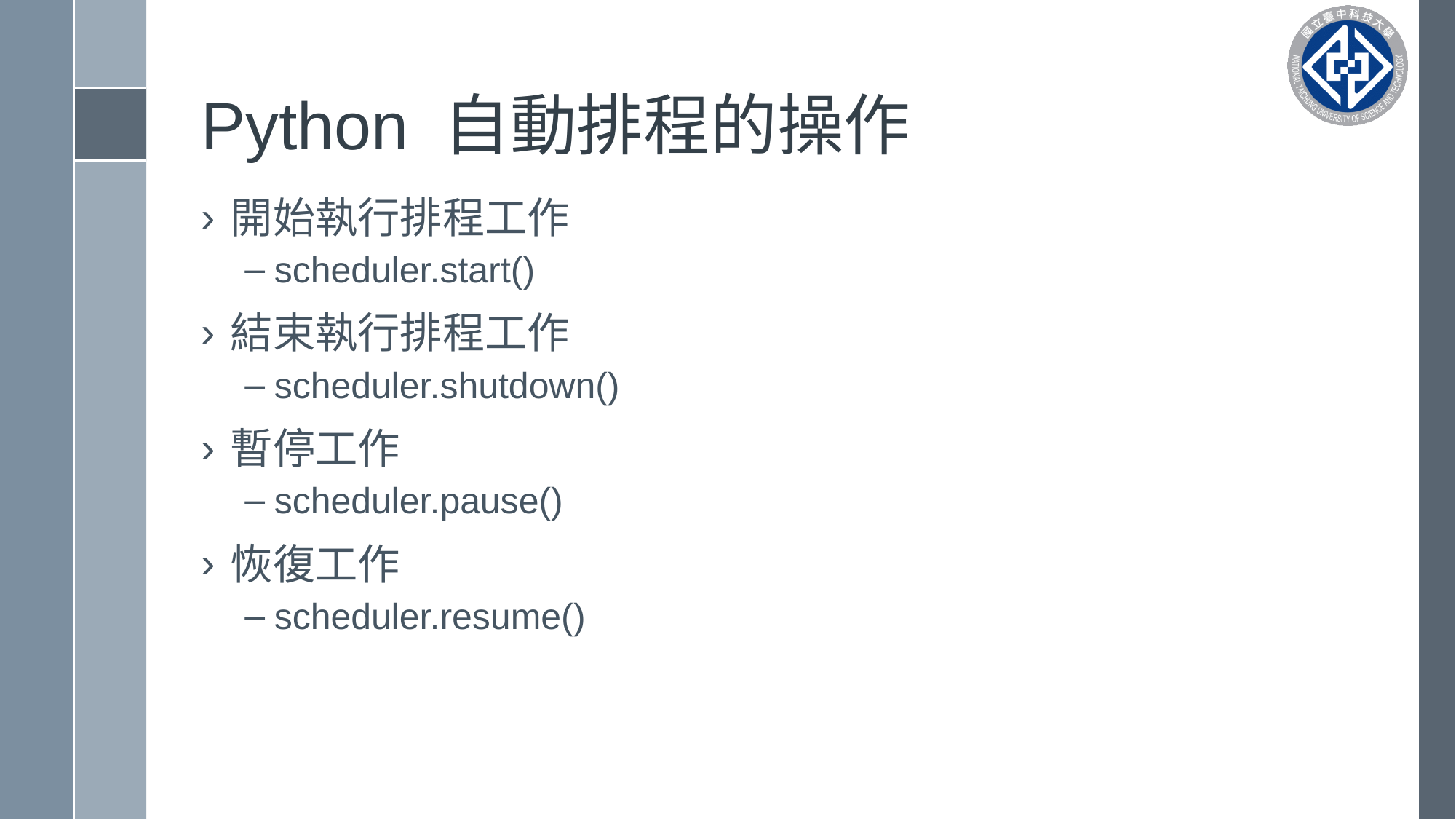

# Python 自動排程的操作
開始執行排程工作
scheduler.start()
結束執行排程工作
scheduler.shutdown()
暫停工作
scheduler.pause()
恢復工作
scheduler.resume()